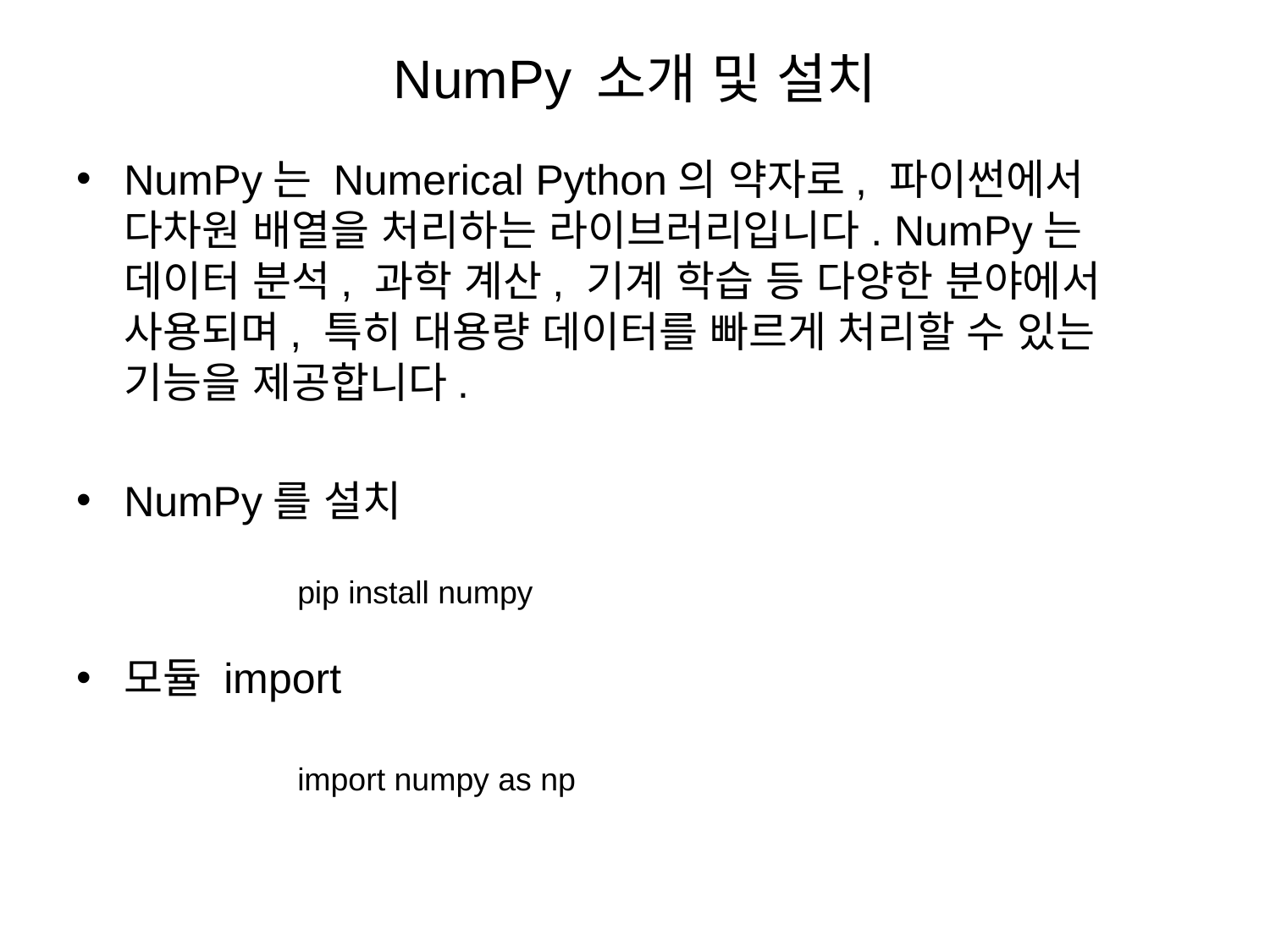

# NumPy 소개 및 설치
NumPy는 Numerical Python의 약자로, 파이썬에서 다차원 배열을 처리하는 라이브러리입니다. NumPy는 데이터 분석, 과학 계산, 기계 학습 등 다양한 분야에서 사용되며, 특히 대용량 데이터를 빠르게 처리할 수 있는 기능을 제공합니다.

NumPy를 설치

모듈 import
pip install numpy
import numpy as np